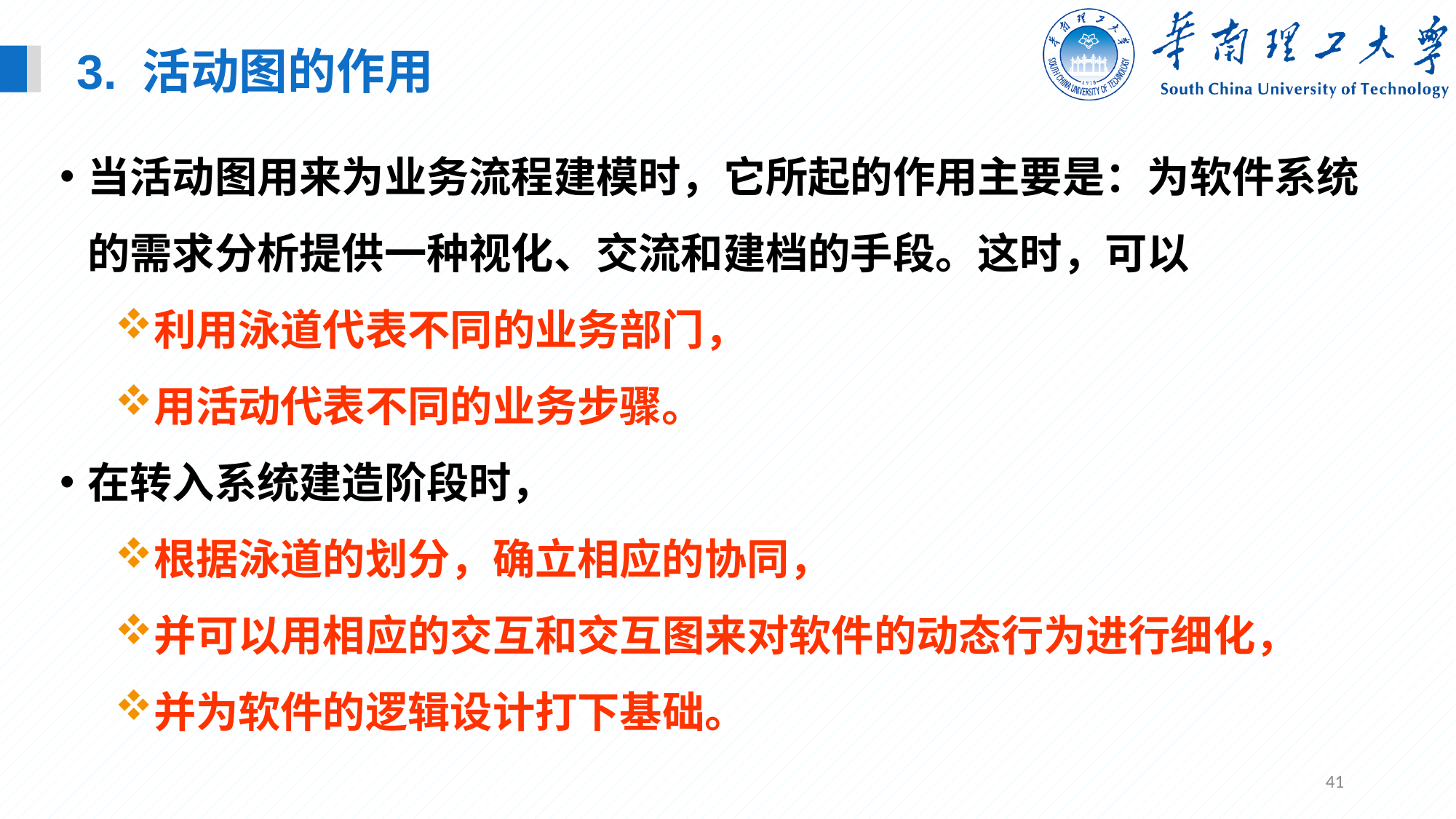

3. 活动图的作用
当活动图用来为业务流程建模时，它所起的作用主要是：为软件系统的需求分析提供一种视化、交流和建档的手段。这时，可以
利用泳道代表不同的业务部门，
用活动代表不同的业务步骤。
在转入系统建造阶段时，
根据泳道的划分，确立相应的协同，
并可以用相应的交互和交互图来对软件的动态行为进行细化，
并为软件的逻辑设计打下基础。
41